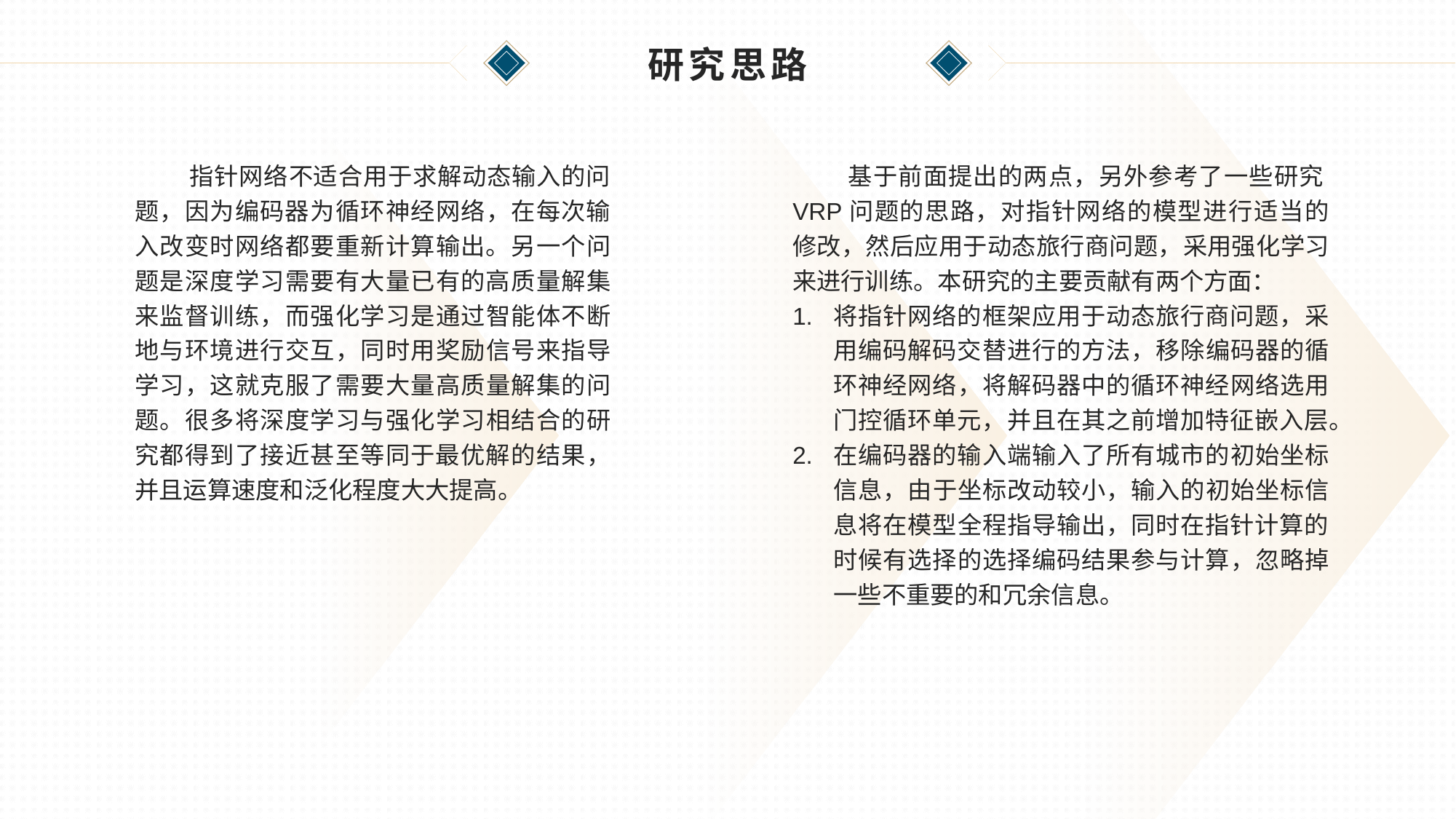

# 研究思路
  指针网络不适合用于求解动态输入的问题，因为编码器为循环神经网络，在每次输入改变时网络都要重新计算输出。另一个问题是深度学习需要有大量已有的高质量解集来监督训练，而强化学习是通过智能体不断地与环境进行交互，同时用奖励信号来指导学习，这就克服了需要大量高质量解集的问题。很多将深度学习与强化学习相结合的研究都得到了接近甚至等同于最优解的结果，并且运算速度和泛化程度大大提高。
  基于前面提出的两点，另外参考了一些研究VRP问题的思路，对指针网络的模型进行适当的修改，然后应用于动态旅行商问题，采用强化学习来进行训练。本研究的主要贡献有两个方面：
将指针网络的框架应用于动态旅行商问题，采用编码解码交替进行的方法，移除编码器的循环神经网络，将解码器中的循环神经网络选用门控循环单元，并且在其之前增加特征嵌入层。
在编码器的输入端输入了所有城市的初始坐标信息，由于坐标改动较小，输入的初始坐标信息将在模型全程指导输出，同时在指针计算的时候有选择的选择编码结果参与计算，忽略掉一些不重要的和冗余信息。